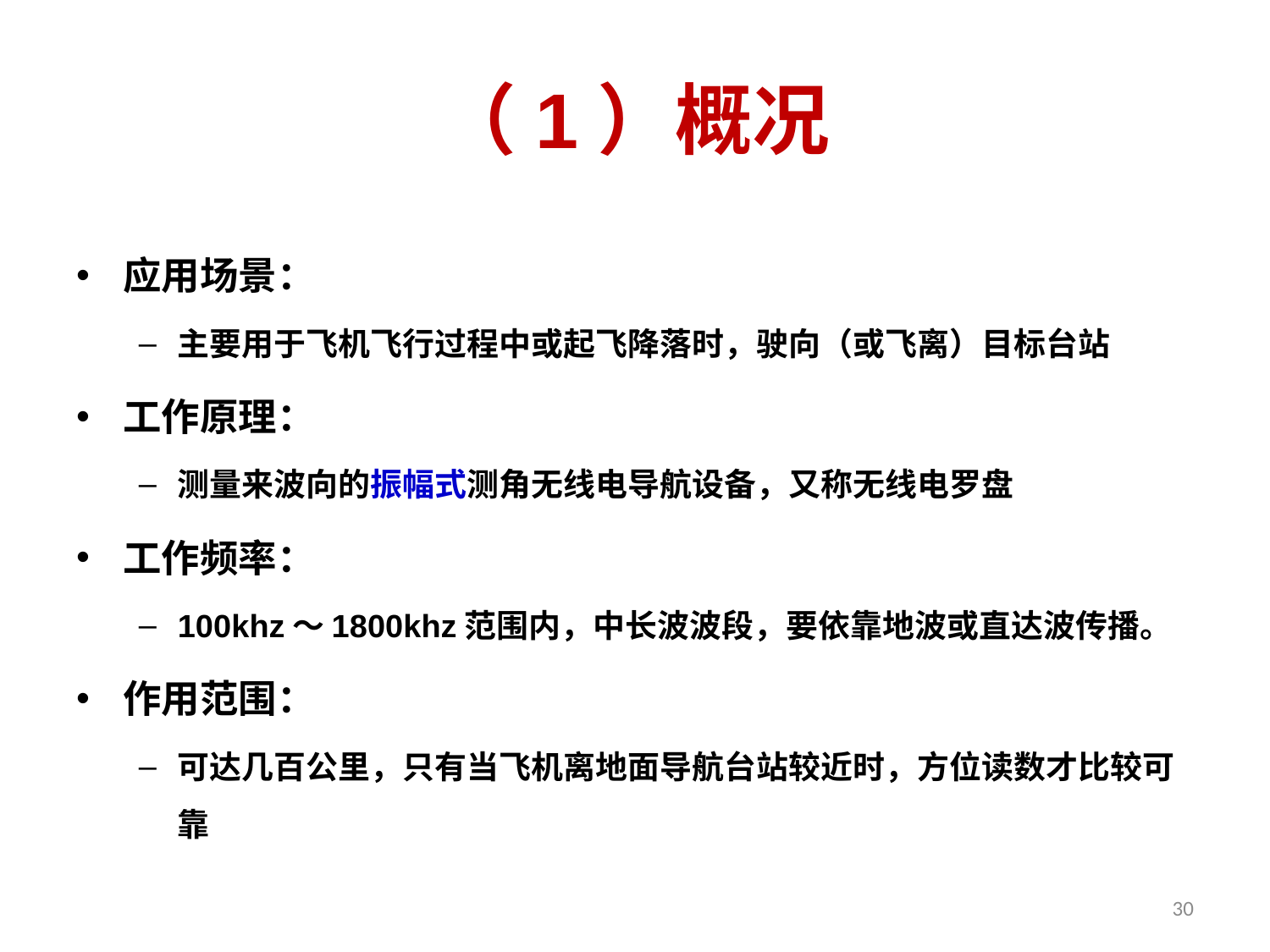

# （1）概况
应用场景：
主要用于飞机飞行过程中或起飞降落时，驶向（或飞离）目标台站
工作原理：
测量来波向的振幅式测角无线电导航设备，又称无线电罗盘
工作频率：
100khz～1800khz范围内，中长波波段，要依靠地波或直达波传播。
作用范围：
可达几百公里，只有当飞机离地面导航台站较近时，方位读数才比较可靠
30